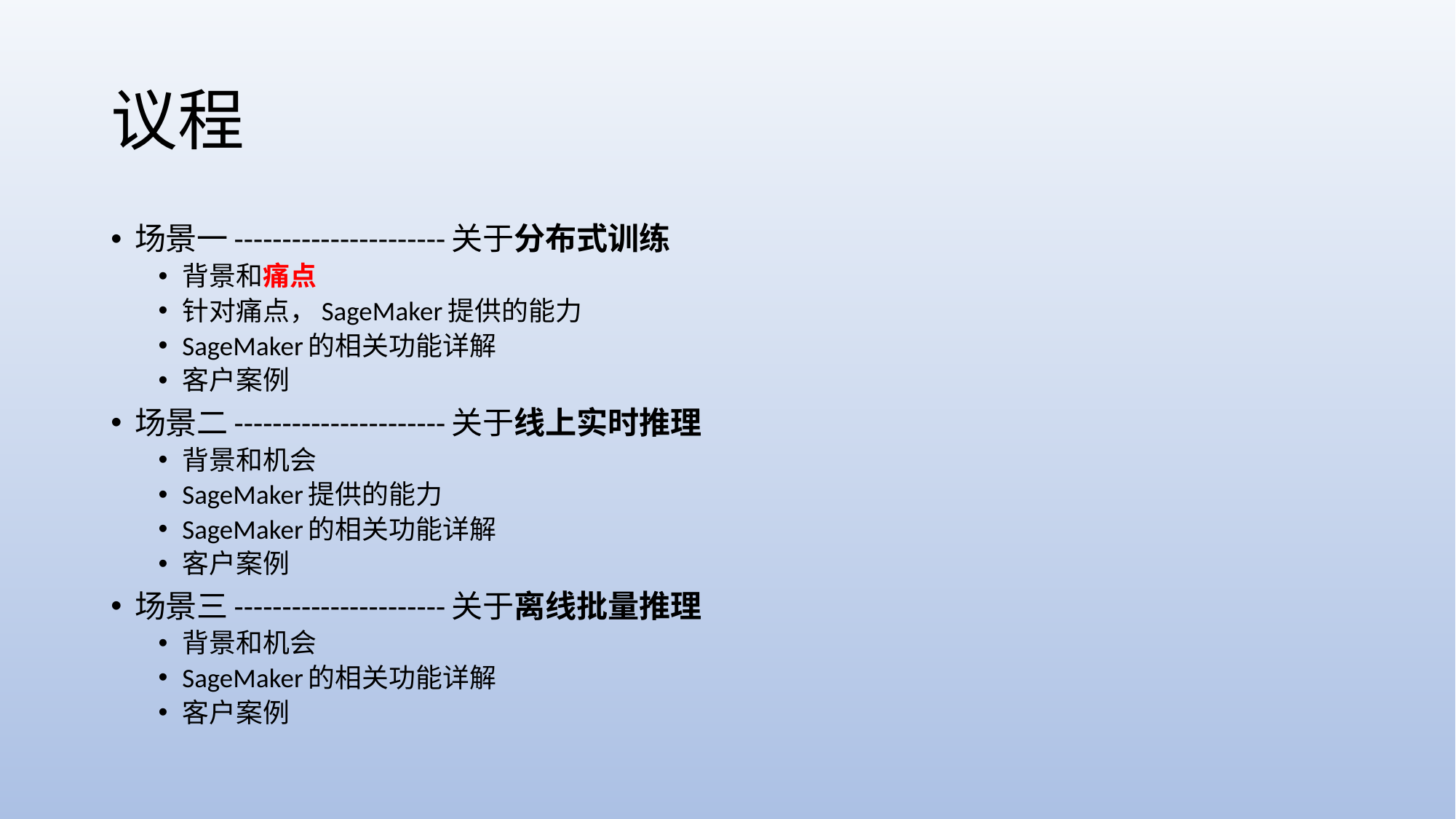

# 议程
场景一----------------------关于分布式训练
背景和痛点
针对痛点，SageMaker提供的能力
SageMaker的相关功能详解
客户案例
场景二----------------------关于线上实时推理
背景和机会
SageMaker提供的能力
SageMaker的相关功能详解
客户案例
场景三----------------------关于离线批量推理
背景和机会
SageMaker的相关功能详解
客户案例